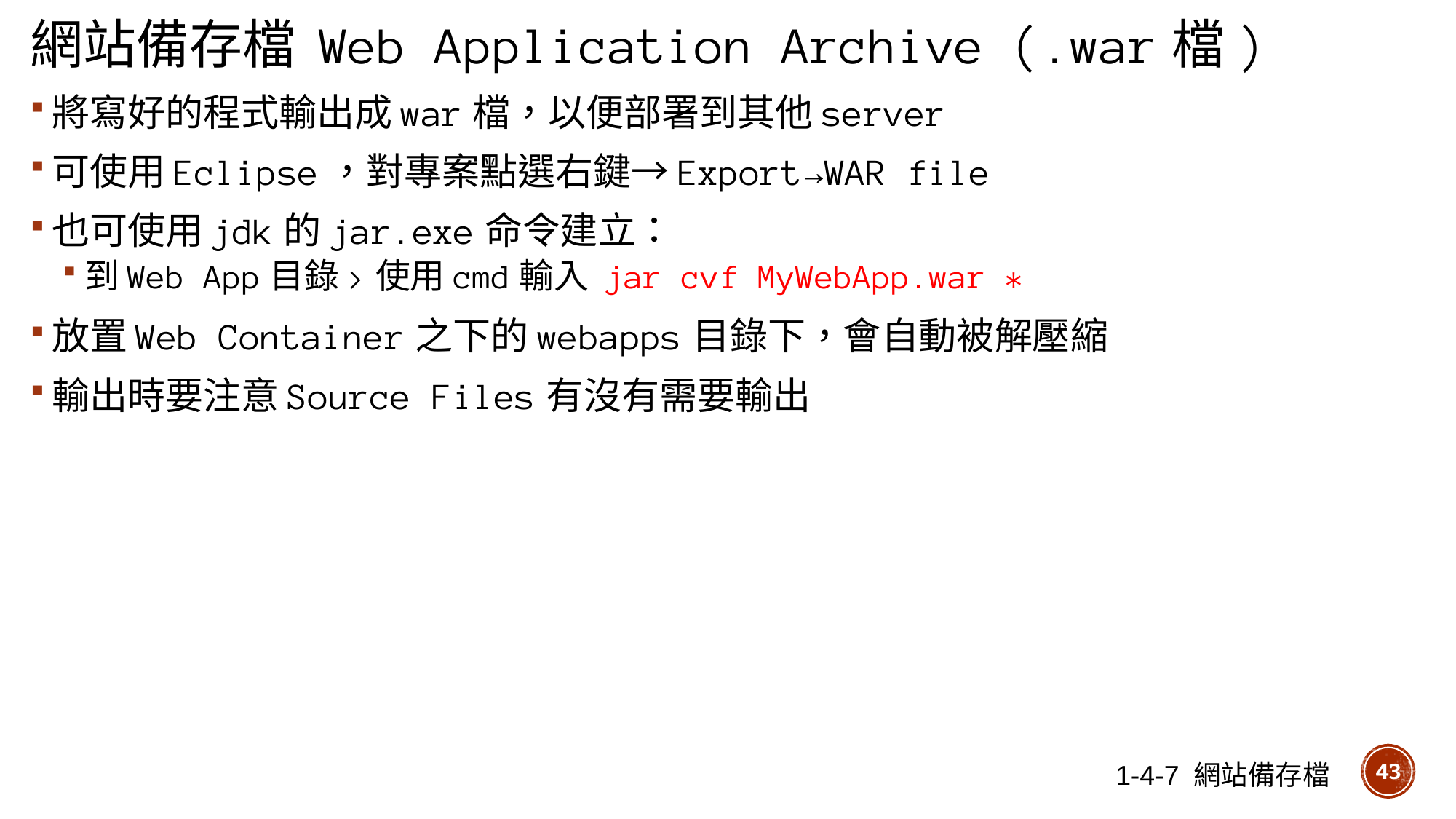

網站備存檔 Web Application Archive (.war檔)
將寫好的程式輸出成war檔，以便部署到其他server
可使用Eclipse，對專案點選右鍵→Export→WAR file
也可使用jdk的jar.exe命令建立：
到Web App目錄>使用cmd輸入 jar cvf MyWebApp.war *
放置Web Container之下的webapps目錄下，會自動被解壓縮
輸出時要注意Source Files有沒有需要輸出
43
1-4-7 網站備存檔